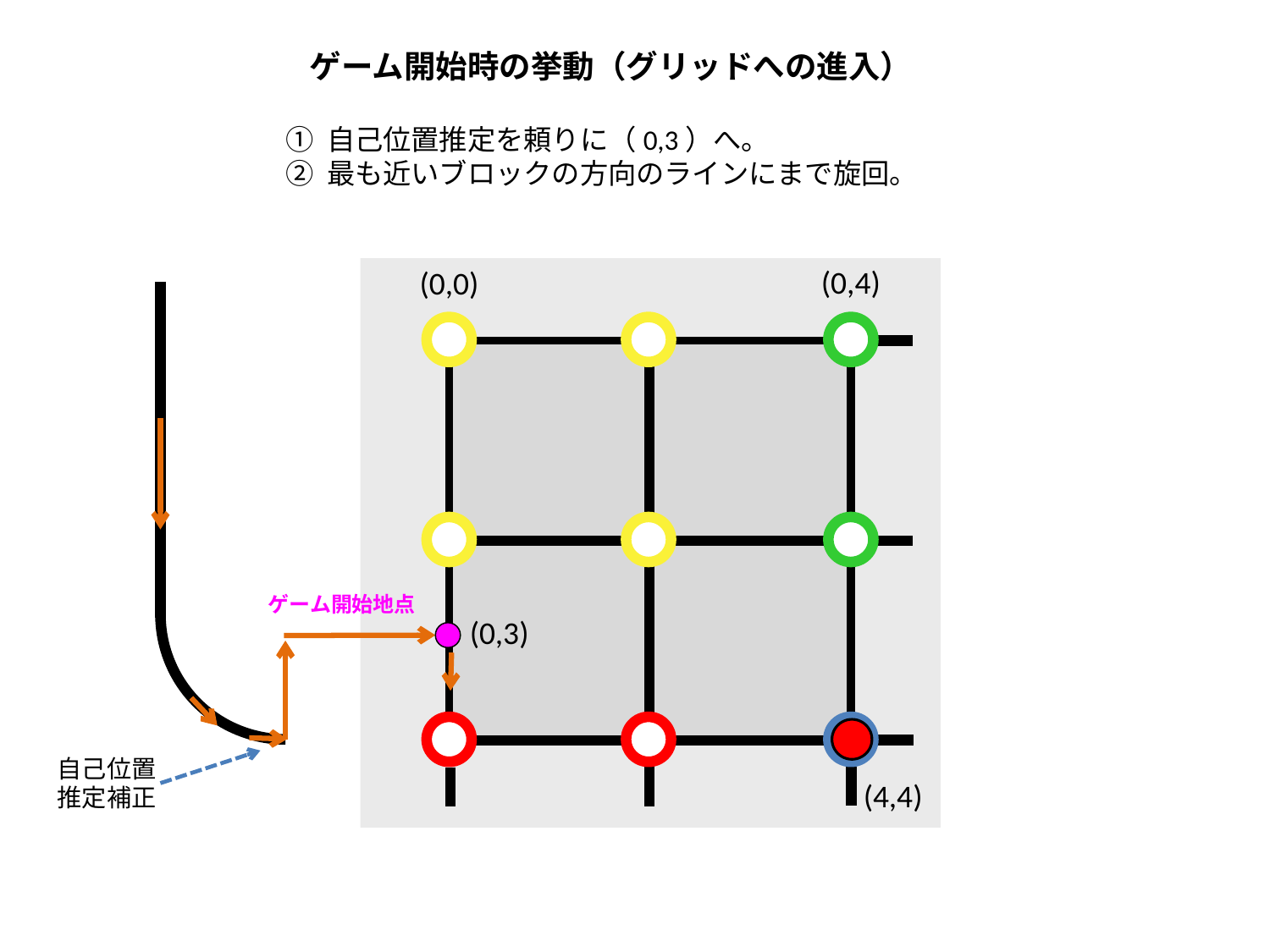

ゲーム開始時の挙動（グリッドへの進入）
① 自己位置推定を頼りに（0,3）へ。
② 最も近いブロックの方向のラインにまで旋回。
(0,4)
(0,0)

ゲーム開始地点
(0,3)

自己位置推定補正
(4,4)